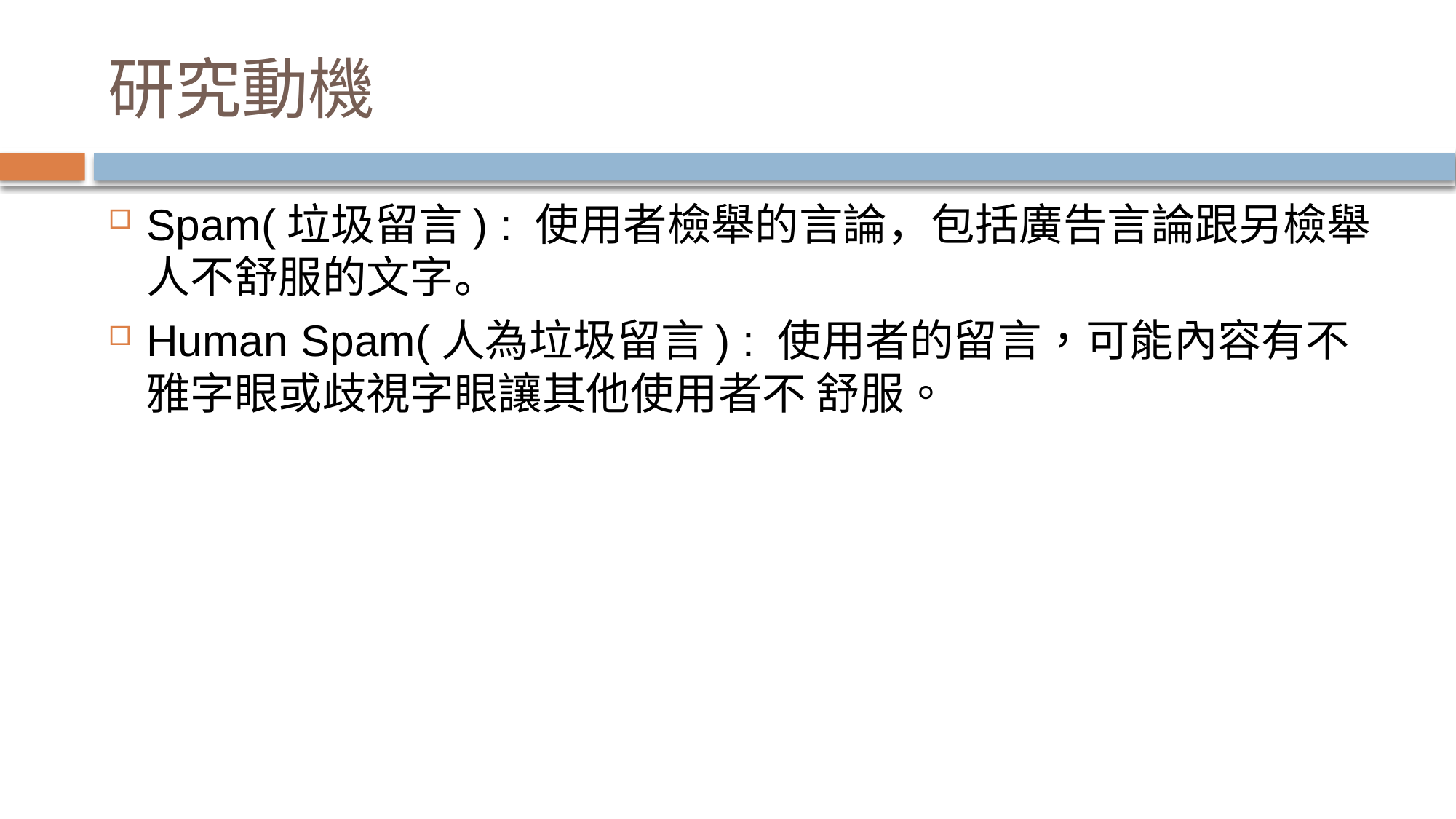

# 研究動機
Spam(垃圾留言) : 使用者檢舉的言論，包括廣告言論跟另檢舉人不舒服的文字。
Human Spam(人為垃圾留言) : 使用者的留言，可能內容有不雅字眼或歧視字眼讓其他使用者不 舒服。